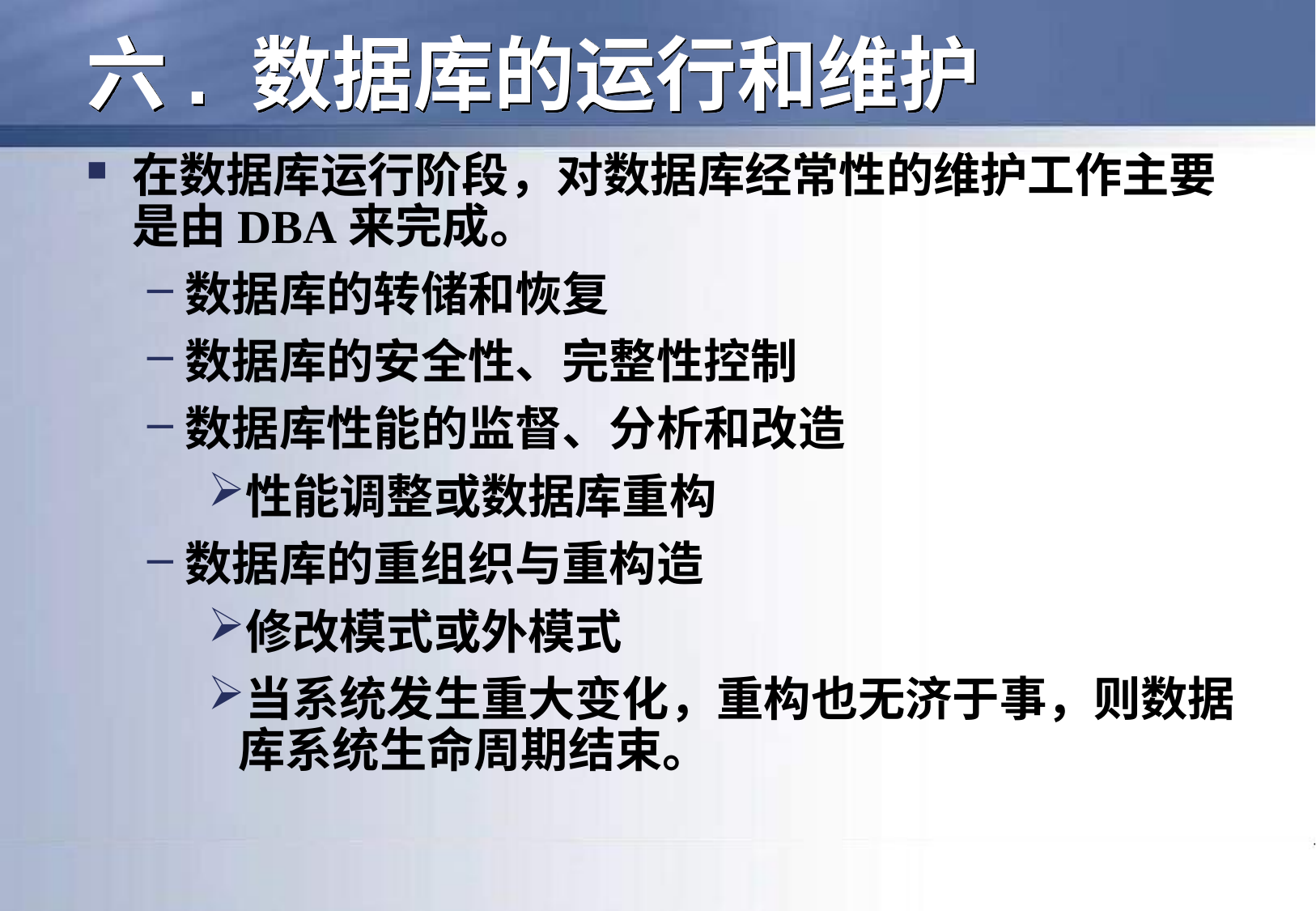

# 六. 数据库的运行和维护
在数据库运行阶段，对数据库经常性的维护工作主要是由DBA来完成。
数据库的转储和恢复
数据库的安全性、完整性控制
数据库性能的监督、分析和改造
性能调整或数据库重构
数据库的重组织与重构造
修改模式或外模式
当系统发生重大变化，重构也无济于事，则数据库系统生命周期结束。
67